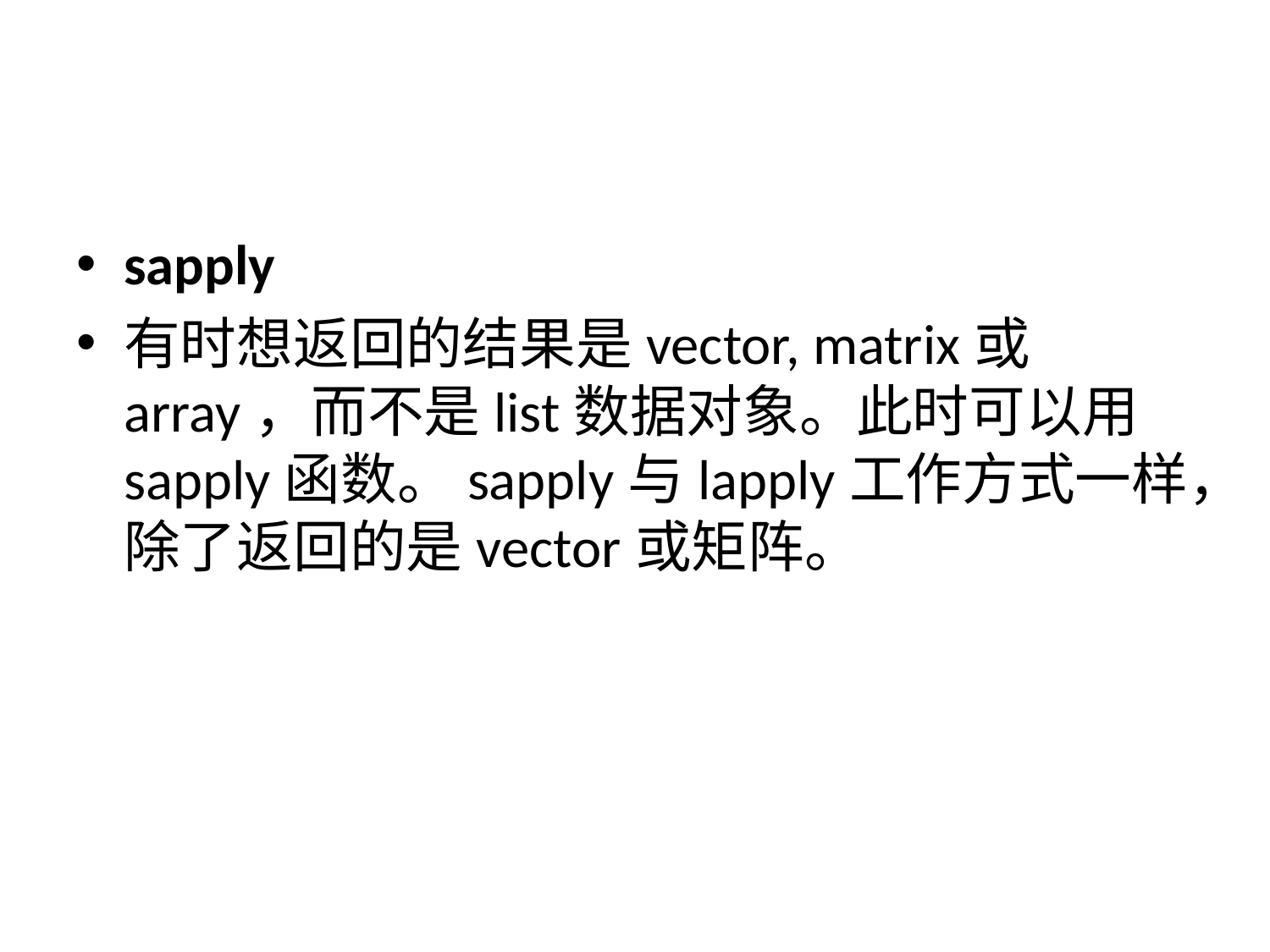

#
sapply
有时想返回的结果是vector, matrix或array，而不是list数据对象。此时可以用sapply函数。sapply与lapply工作方式一样，除了返回的是vector或矩阵。